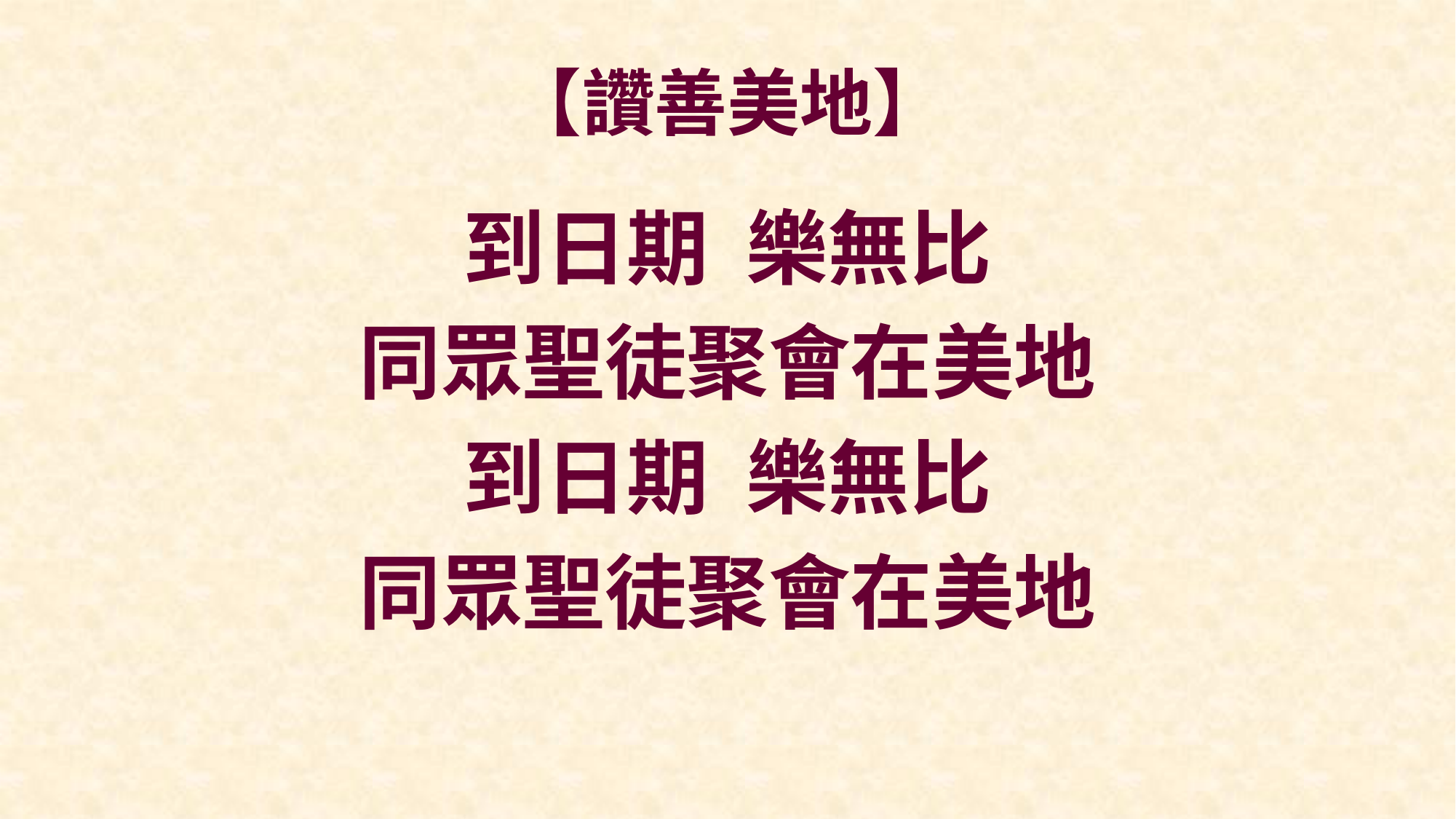

# 【讚善美地】
到日期  樂無比
同眾聖徒聚會在美地
到日期  樂無比
同眾聖徒聚會在美地